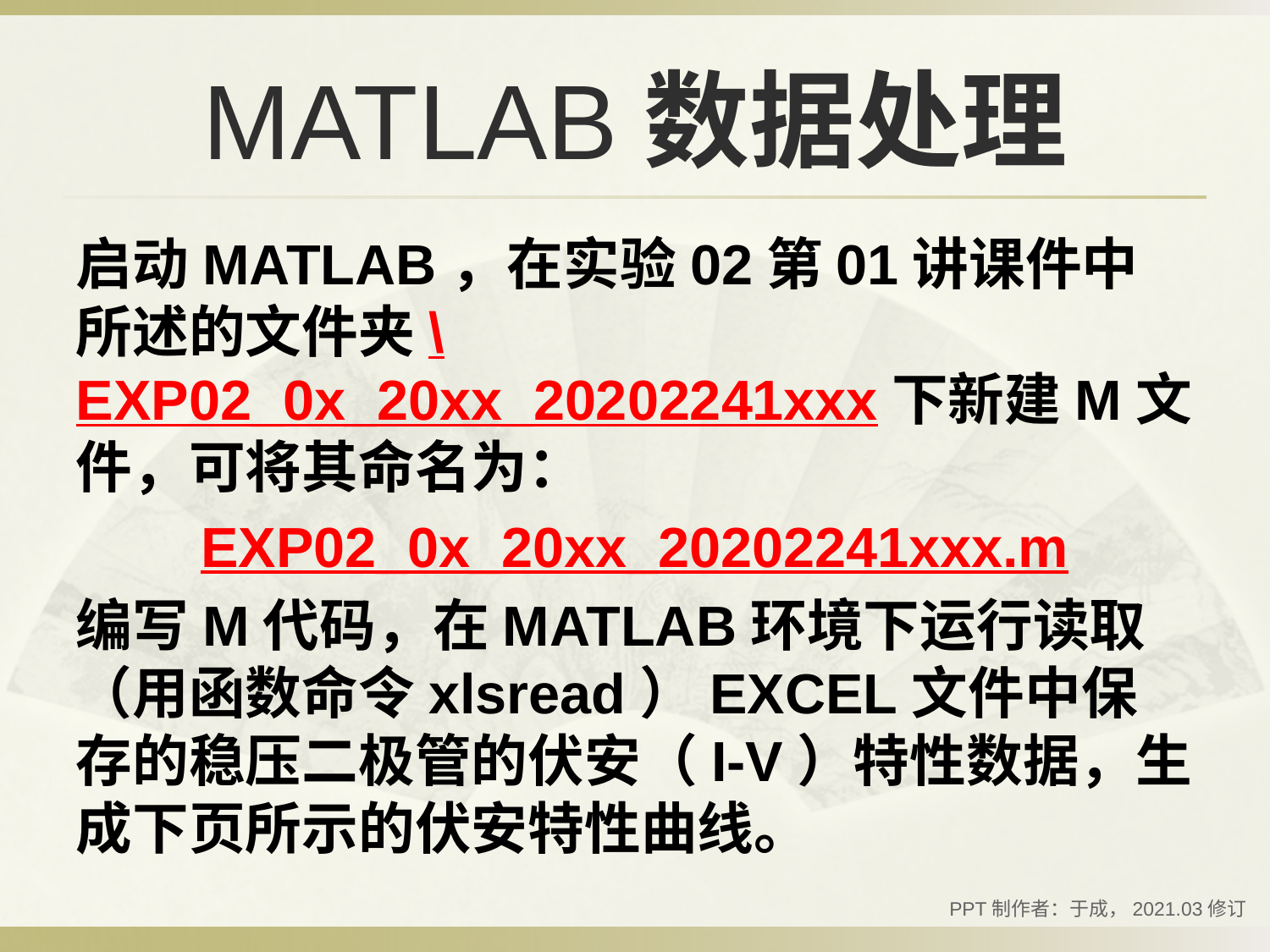

# MATLAB数据处理
启动MATLAB，在实验02第01讲课件中所述的文件夹\EXP02_0x_20xx_20202241xxx下新建M文件，可将其命名为：
EXP02_0x_20xx_20202241xxx.m
编写M代码，在MATLAB环境下运行读取（用函数命令xlsread）EXCEL文件中保存的稳压二极管的伏安（I-V）特性数据，生成下页所示的伏安特性曲线。
PPT制作者：于成，2021.03修订